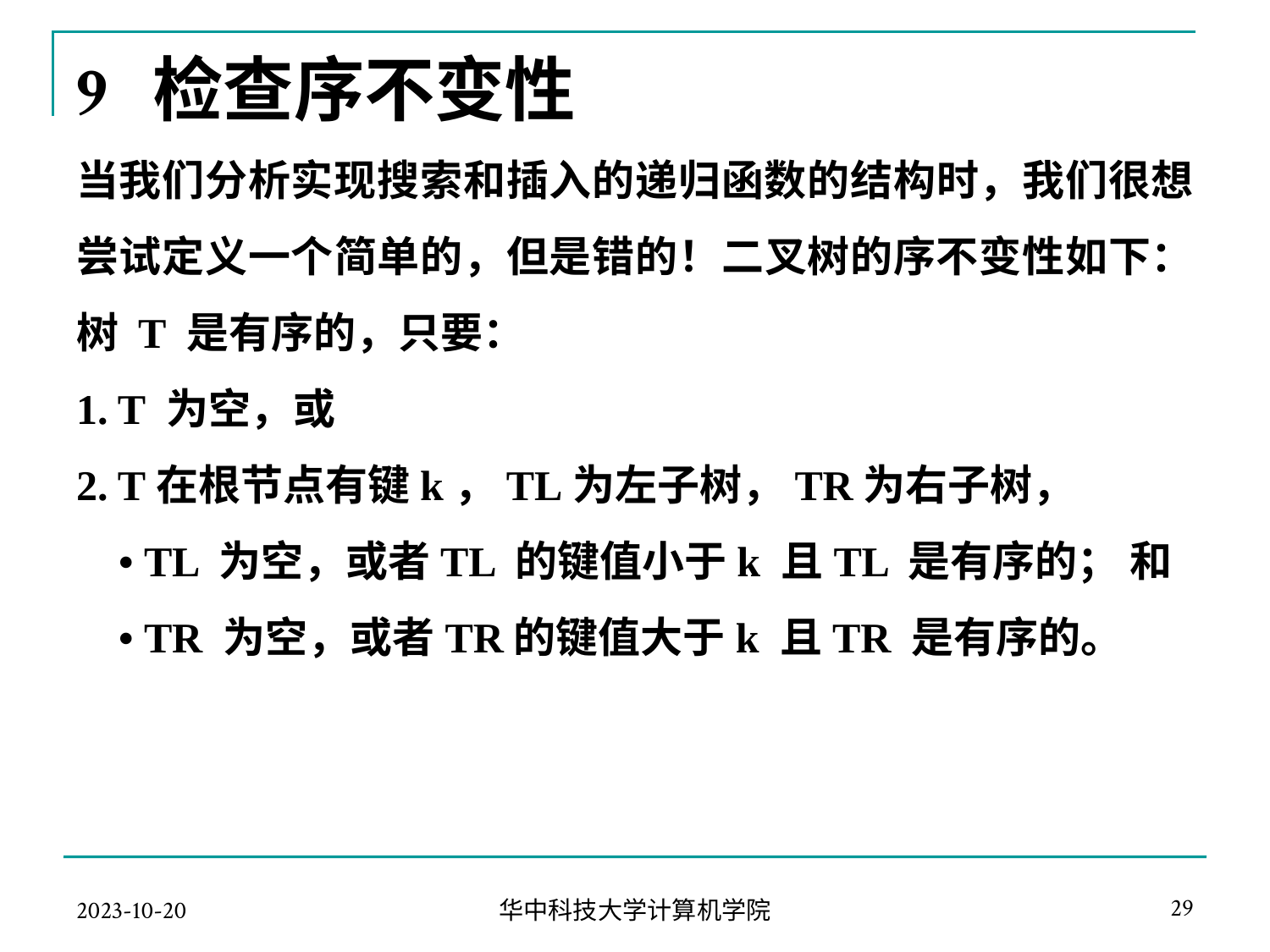

# 9  检查序不变性
当我们分析实现搜索和插入的递归函数的结构时，我们很想尝试定义一个简单的，但是错的！二叉树的序不变性如下：树 T 是有序的，只要：
1. T 为空，或
2. T在根节点有键k，TL为左子树，TR为右子树，
    • TL 为空，或者TL 的键值小于k 且TL 是有序的； 和
    • TR 为空，或者TR的键值大于k 且TR 是有序的。

2023-10-20
29
华中科技大学计算机学院